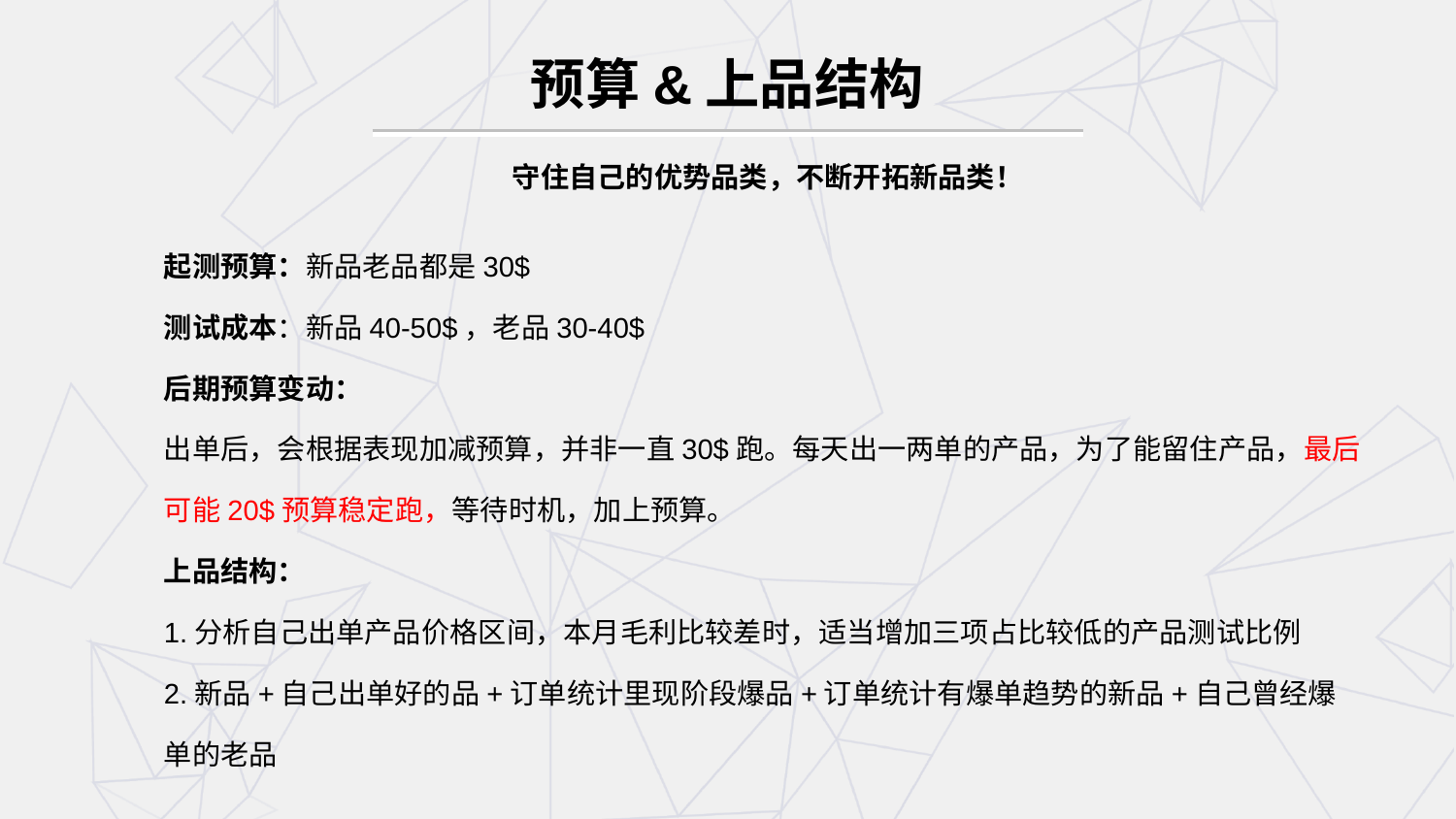

# 预算&上品结构
守住自己的优势品类，不断开拓新品类！
起测预算：新品老品都是30$
测试成本：新品40-50$，老品30-40$
后期预算变动：
出单后，会根据表现加减预算，并非一直30$跑。每天出一两单的产品，为了能留住产品，最后可能20$预算稳定跑，等待时机，加上预算。
上品结构：
1.分析自己出单产品价格区间，本月毛利比较差时，适当增加三项占比较低的产品测试比例
2.新品+自己出单好的品+订单统计里现阶段爆品+订单统计有爆单趋势的新品+自己曾经爆单的老品